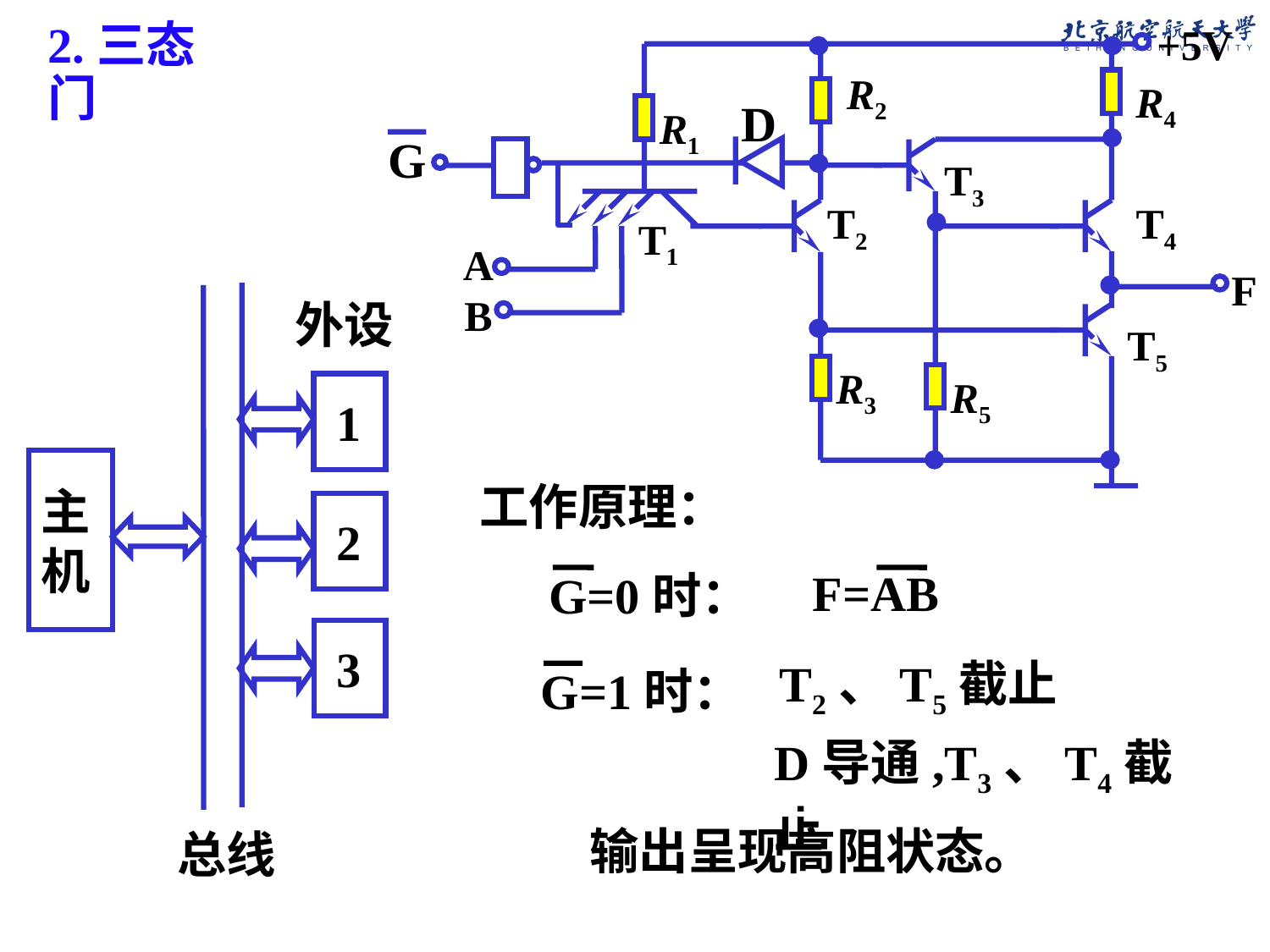

+5V

R2

R4

D

R1

G

T3

A
B

T2
T4

T1

F

T5

R3

R5

# 2.三态门

总线
外设

1

2

3

主机
工作原理：
F=AB

G=0时：

T2、T5截止
G=1时：

D导通,T3、T4截止
输出呈现高阻状态。
9